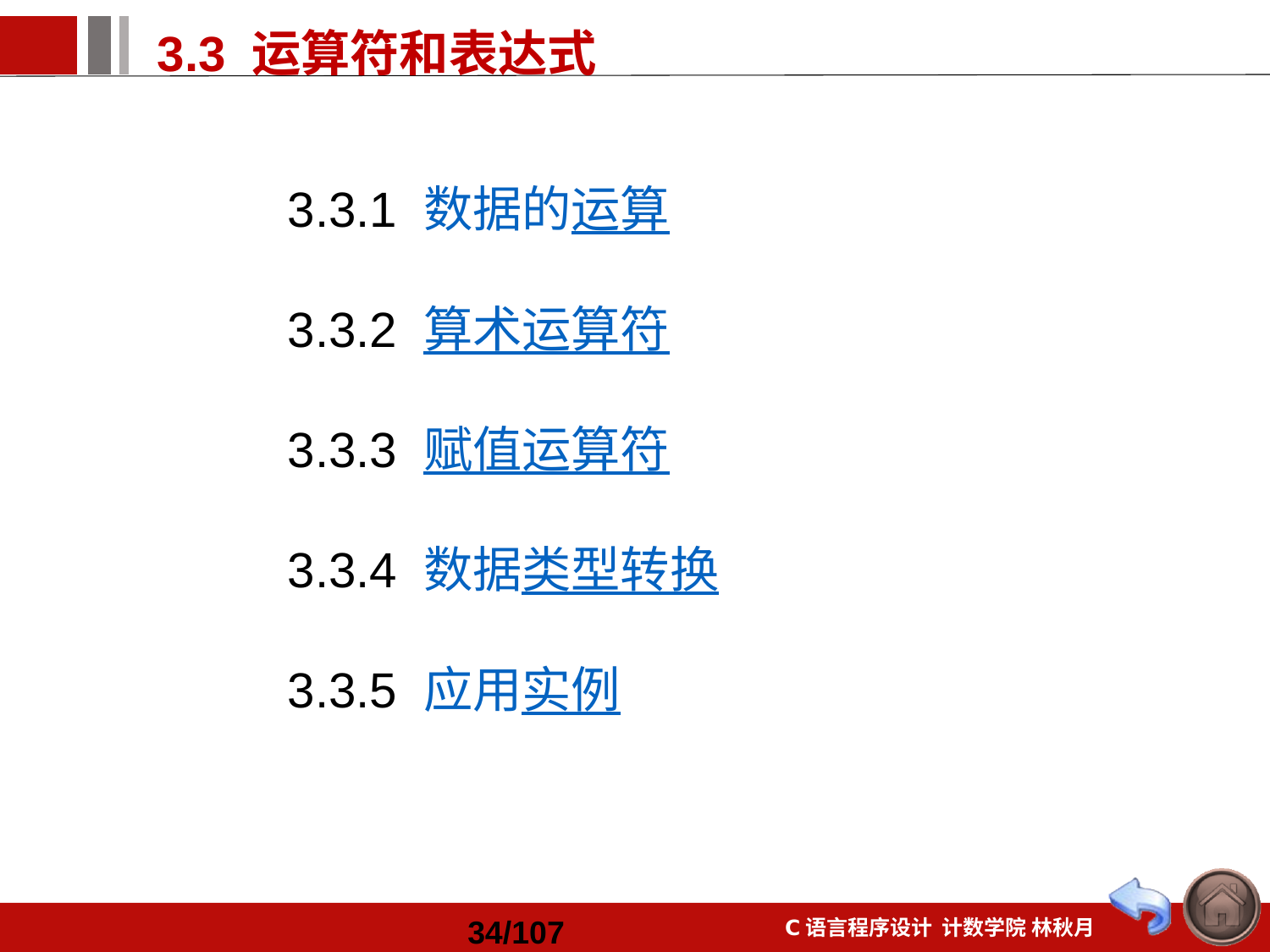

3.3.1 数据的运算
3.3.2 算术运算符
3.3.3 赋值运算符
3.3.4 数据类型转换
3.3.5 应用实例